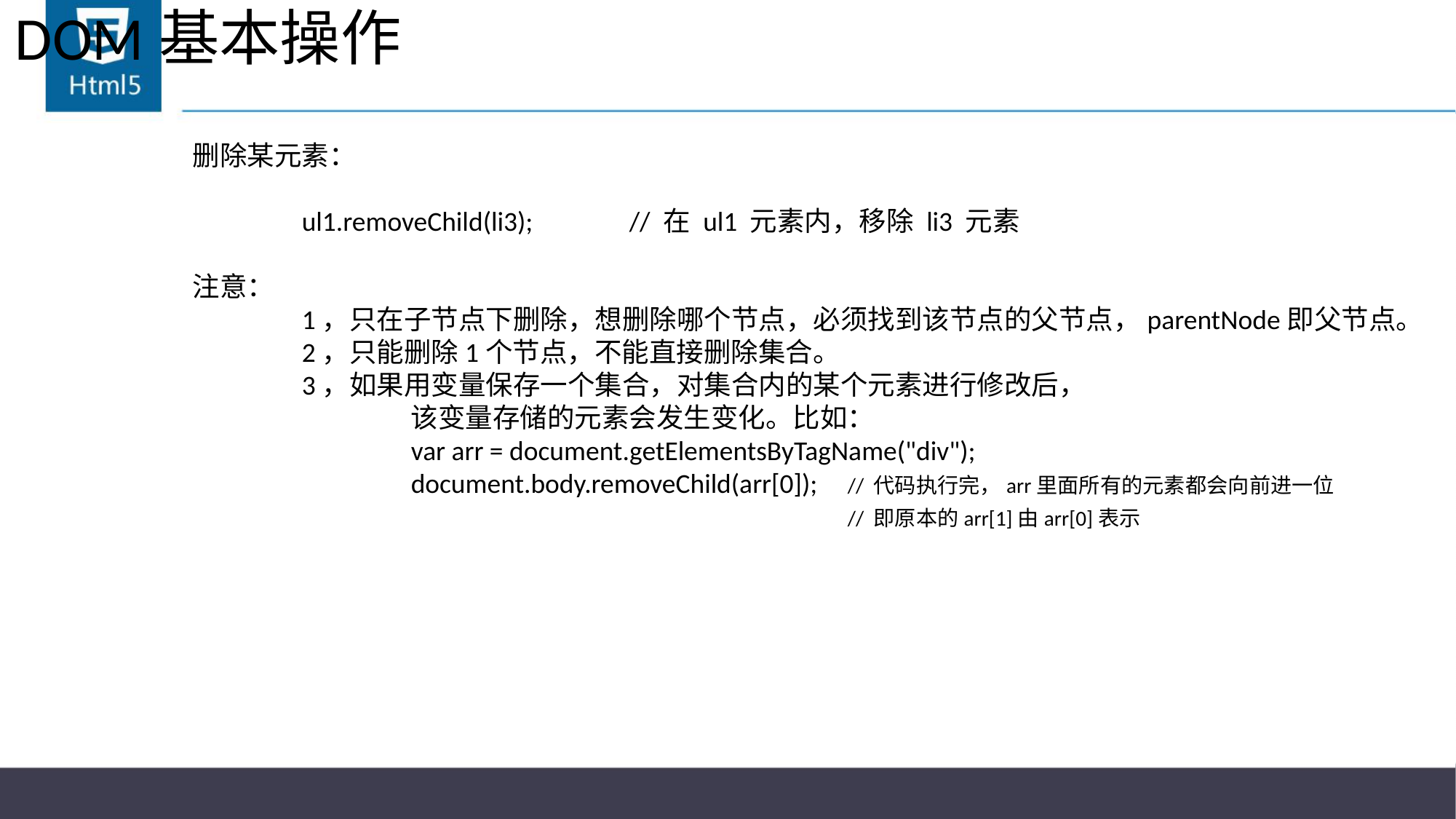

# DOM基本操作
删除某元素：

	ul1.removeChild(li3);	// 在 ul1 元素内，移除 li3 元素

注意：
	1，只在子节点下删除，想删除哪个节点，必须找到该节点的父节点，parentNode即父节点。
	2，只能删除1个节点，不能直接删除集合。
	3，如果用变量保存一个集合，对集合内的某个元素进行修改后，
		该变量存储的元素会发生变化。比如：
		var arr = document.getElementsByTagName("div");
		document.body.removeChild(arr[0]);	// 代码执行完，arr里面所有的元素都会向前进一位
						// 即原本的arr[1]由arr[0]表示